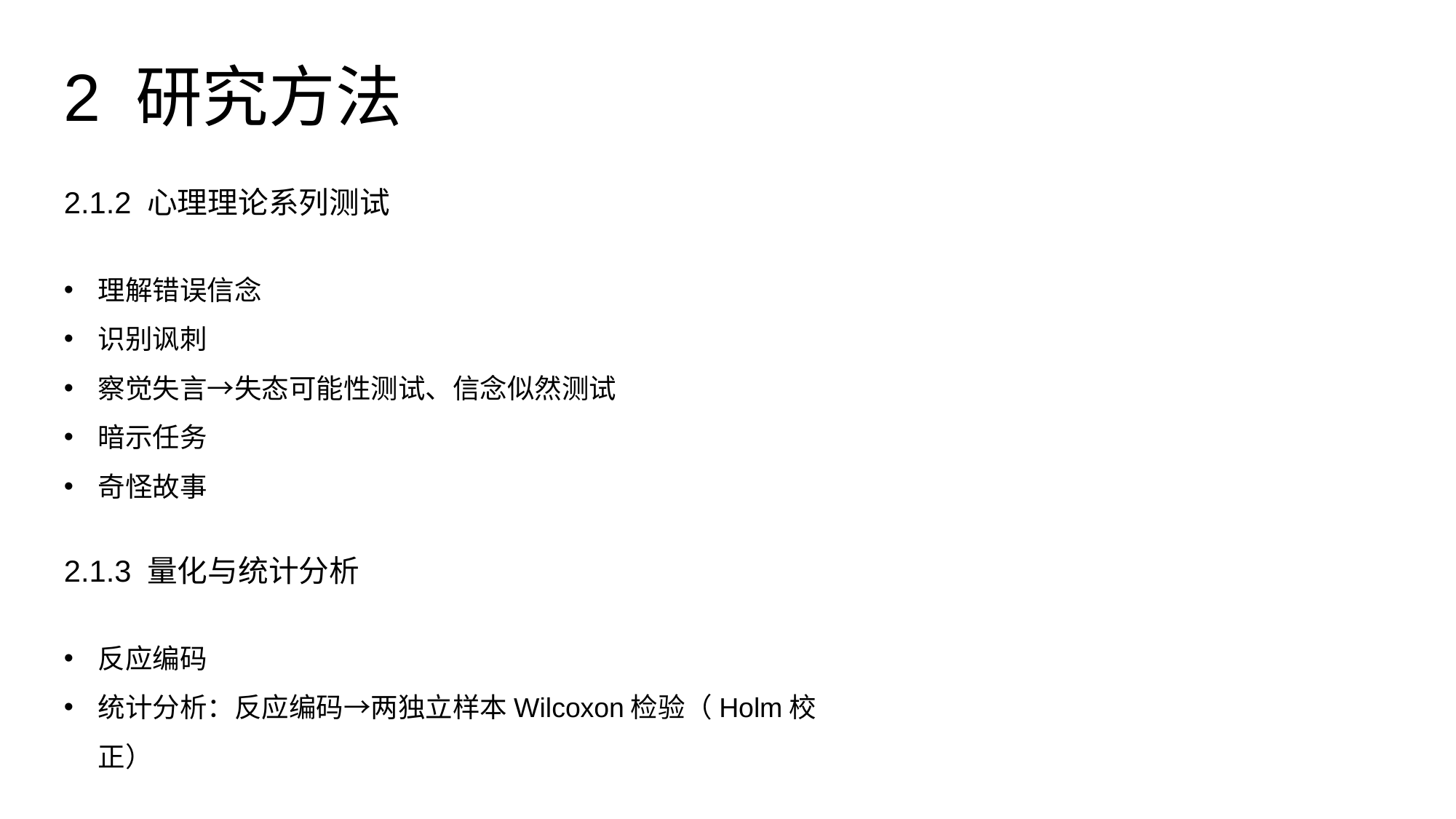

2 研究方法
2.1.2 心理理论系列测试

理解错误信念
识别讽刺
察觉失言→失态可能性测试、信念似然测试
暗示任务
奇怪故事

2.1.3 量化与统计分析

反应编码
统计分析：反应编码→两独立样本Wilcoxon检验（Holm校正）